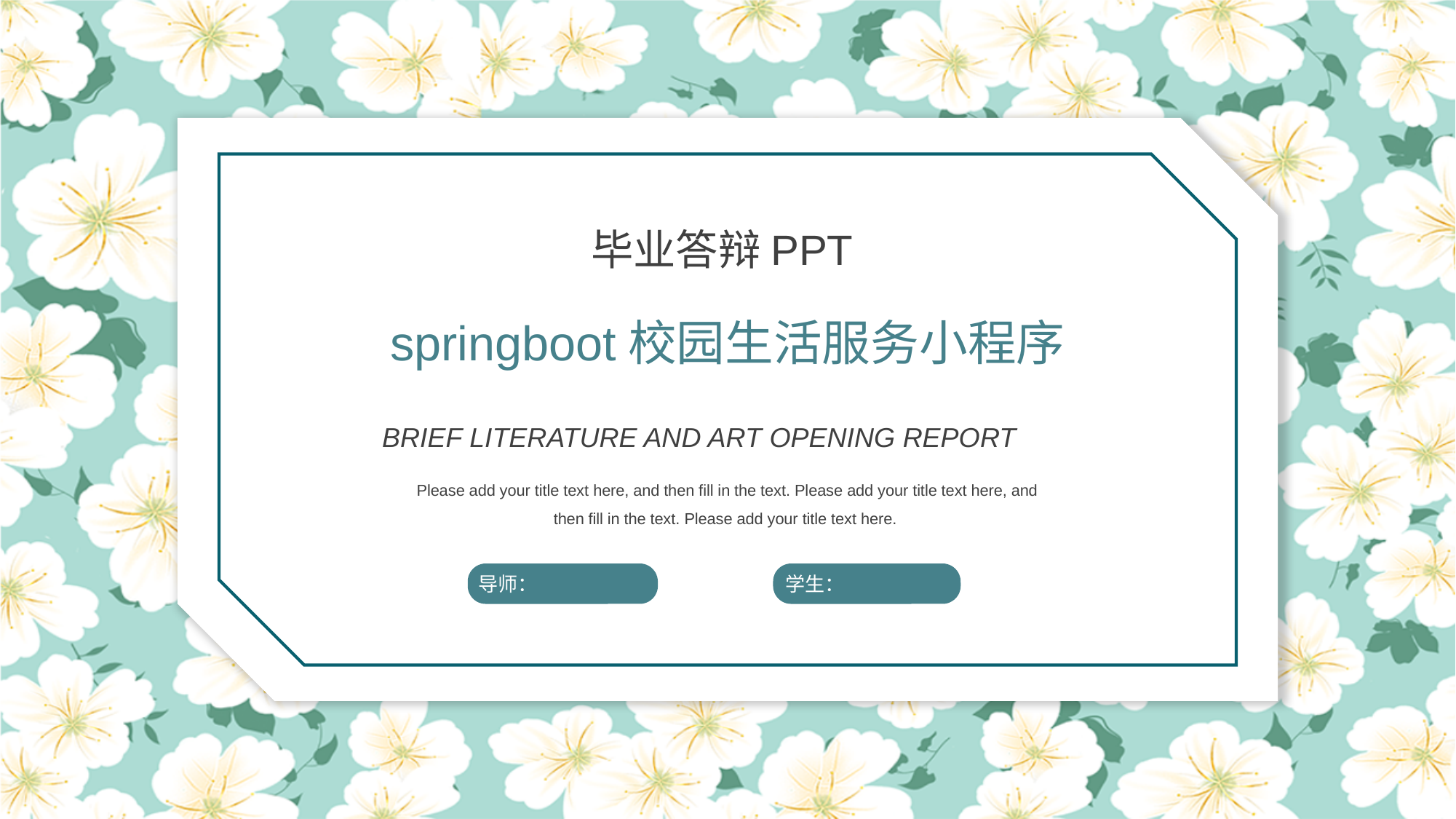

毕业答辩PPT
springboot校园生活服务小程序
BRIEF LITERATURE AND ART OPENING REPORT
Please add your title text here, and then fill in the text. Please add your title text here, and then fill in the text. Please add your title text here.

导师：

学生：